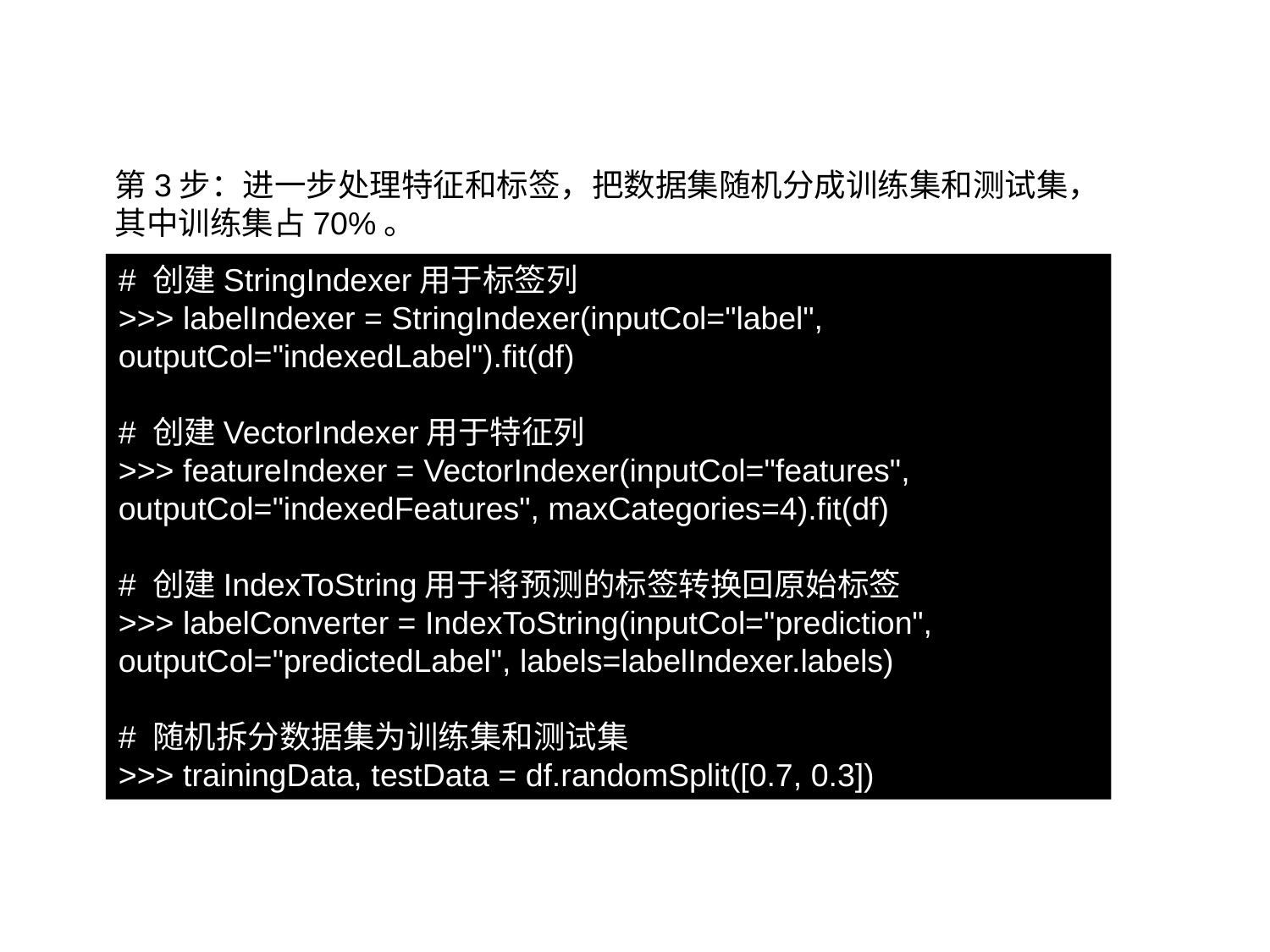

9.7.2 决策树分类算法
第3步：进一步处理特征和标签，把数据集随机分成训练集和测试集，其中训练集占70%。
# 创建StringIndexer用于标签列
>>> labelIndexer = StringIndexer(inputCol="label", outputCol="indexedLabel").fit(df)

# 创建VectorIndexer用于特征列
>>> featureIndexer = VectorIndexer(inputCol="features", outputCol="indexedFeatures", maxCategories=4).fit(df)

# 创建IndexToString用于将预测的标签转换回原始标签
>>> labelConverter = IndexToString(inputCol="prediction", outputCol="predictedLabel", labels=labelIndexer.labels)

# 随机拆分数据集为训练集和测试集
>>> trainingData, testData = df.randomSplit([0.7, 0.3])